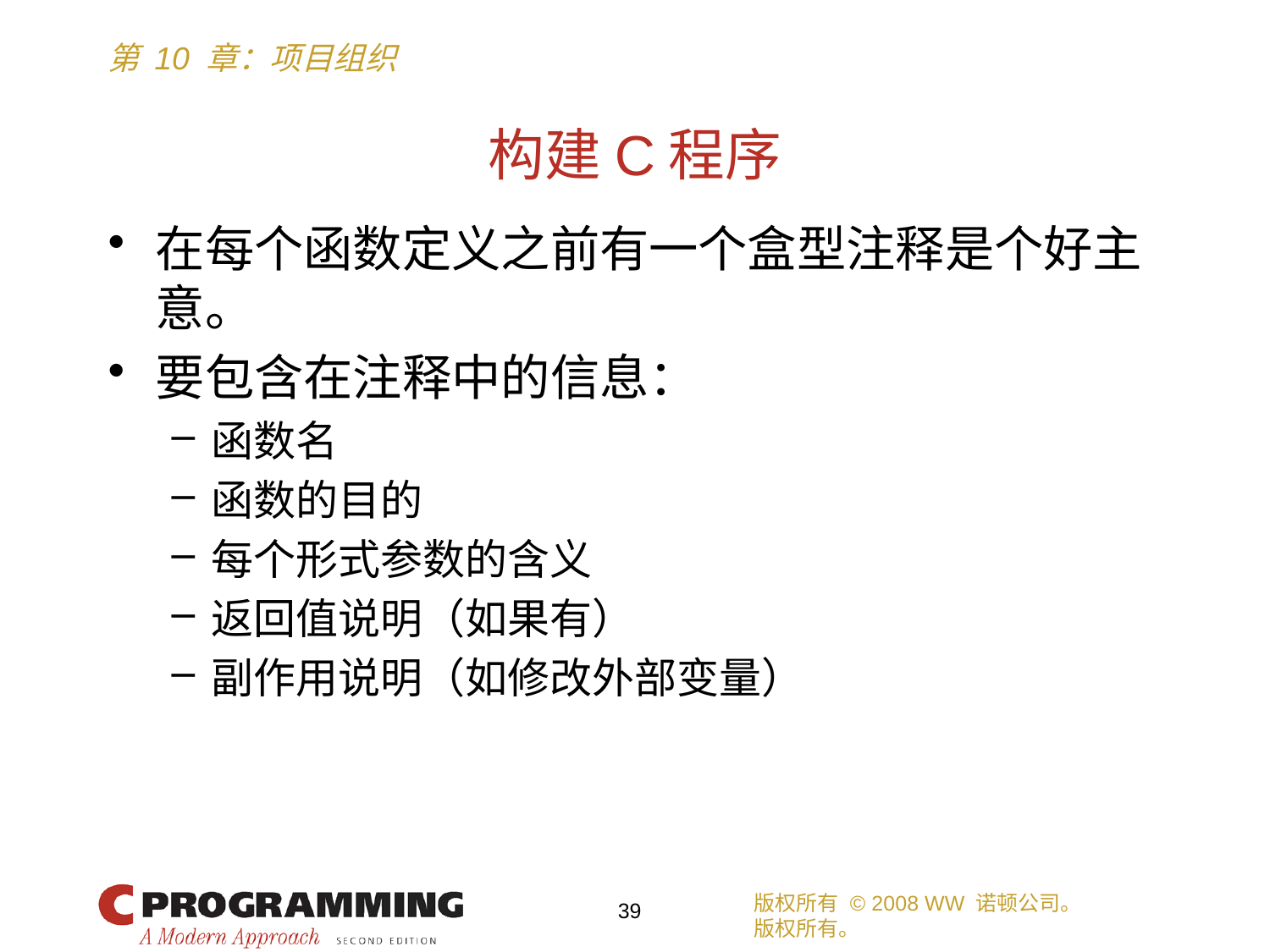

# 构建C程序
在每个函数定义之前有一个盒型注释是个好主意。
要包含在注释中的信息：
函数名
函数的目的
每个形式参数的含义
返回值说明（如果有）
副作用说明（如修改外部变量）
版权所有 © 2008 WW 诺顿公司。
版权所有。
39